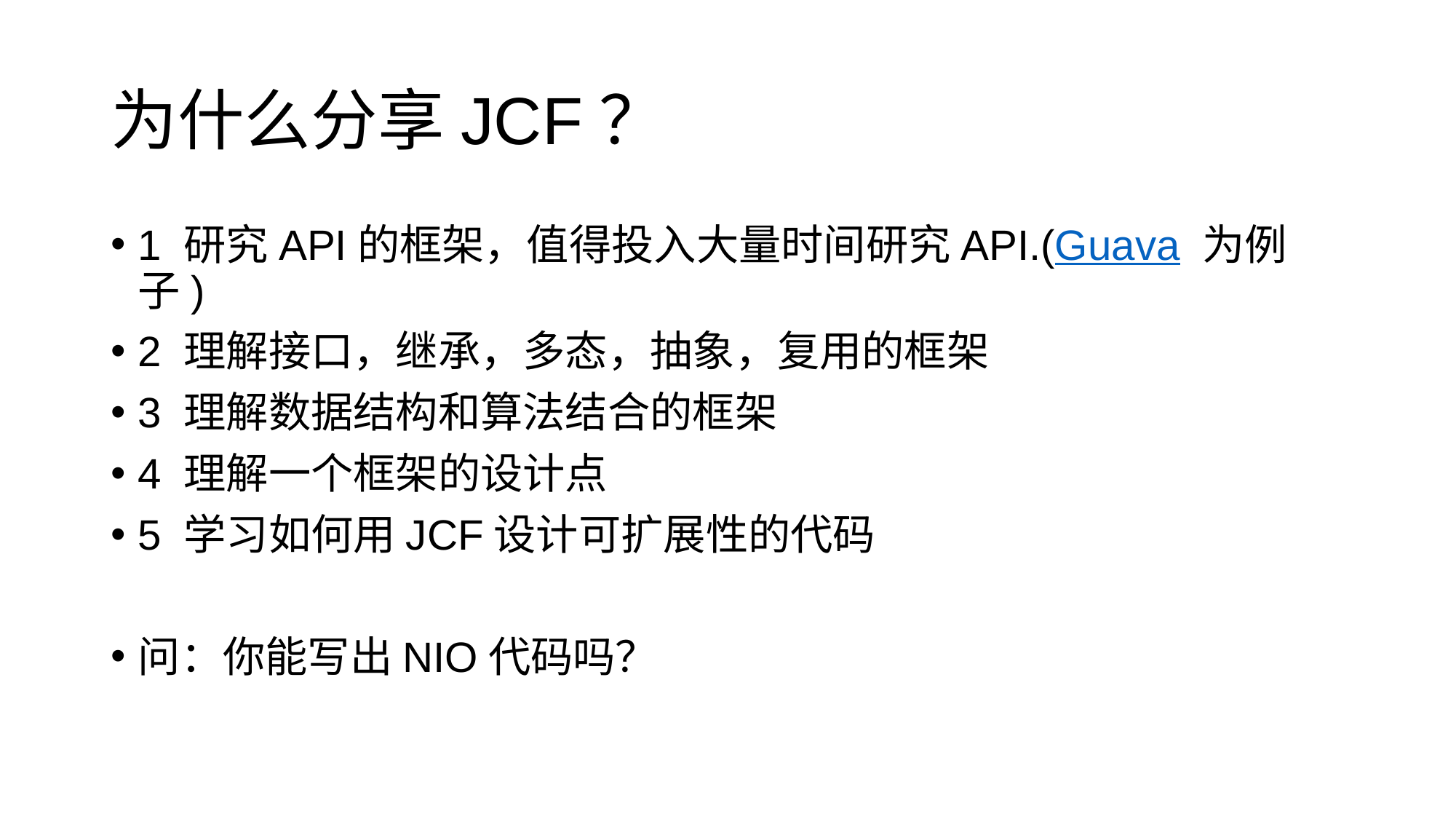

# 为什么分享JCF？
1 研究API的框架，值得投入大量时间研究API.(Guava 为例子)
2 理解接口，继承，多态，抽象，复用的框架
3 理解数据结构和算法结合的框架
4 理解一个框架的设计点
5 学习如何用JCF设计可扩展性的代码

问：你能写出NIO代码吗？